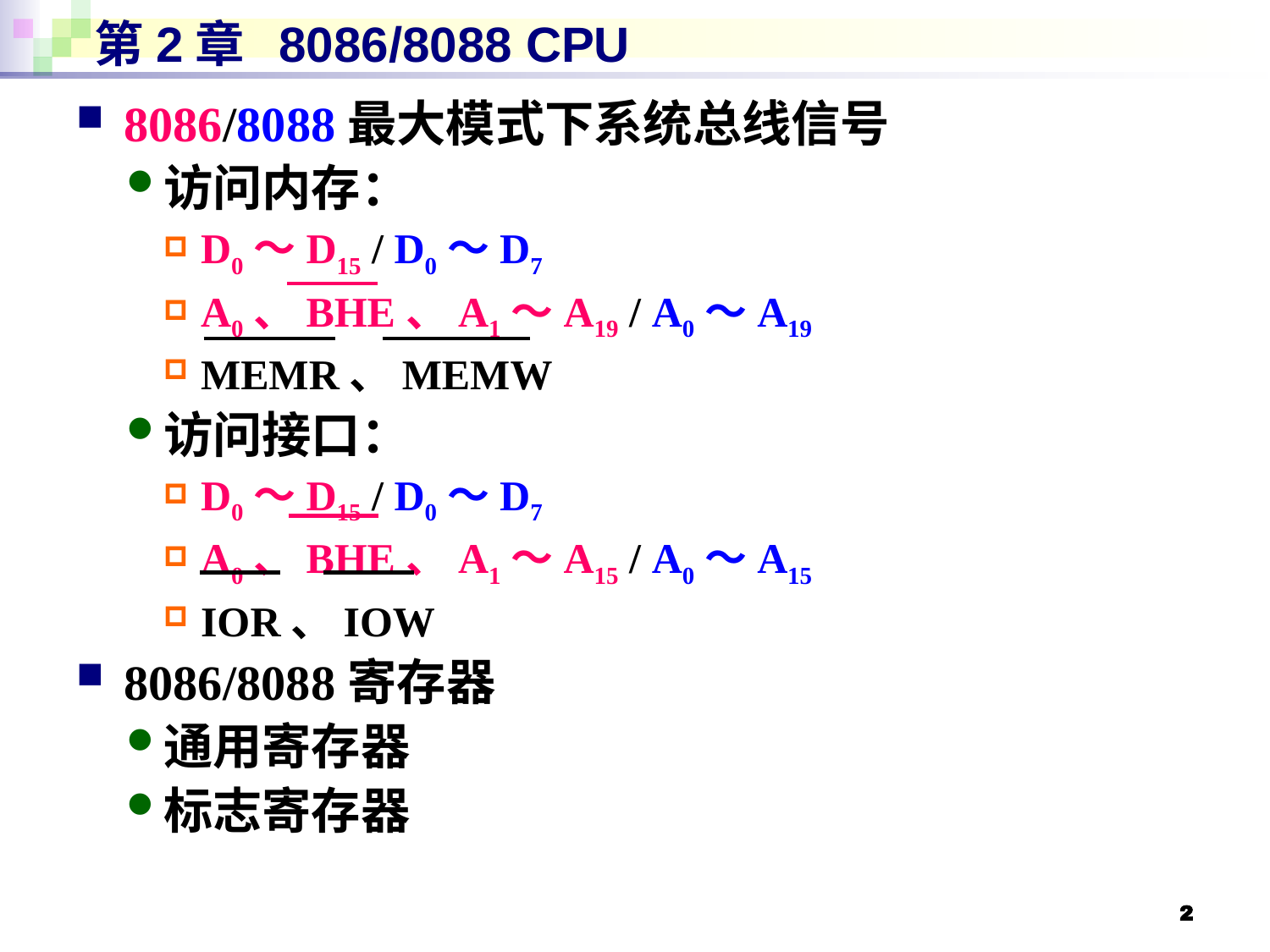

# 第2章  8086/8088 CPU
8086/8088最大模式下系统总线信号
访问内存：
D0～D15 / D0～D7
A0、BHE、A1～A19 / A0～A19
MEMR、MEMW
访问接口：
D0～D15 / D0～D7
A0、BHE、A1～A15 / A0～A15
IOR、IOW
8086/8088寄存器
通用寄存器
标志寄存器
2